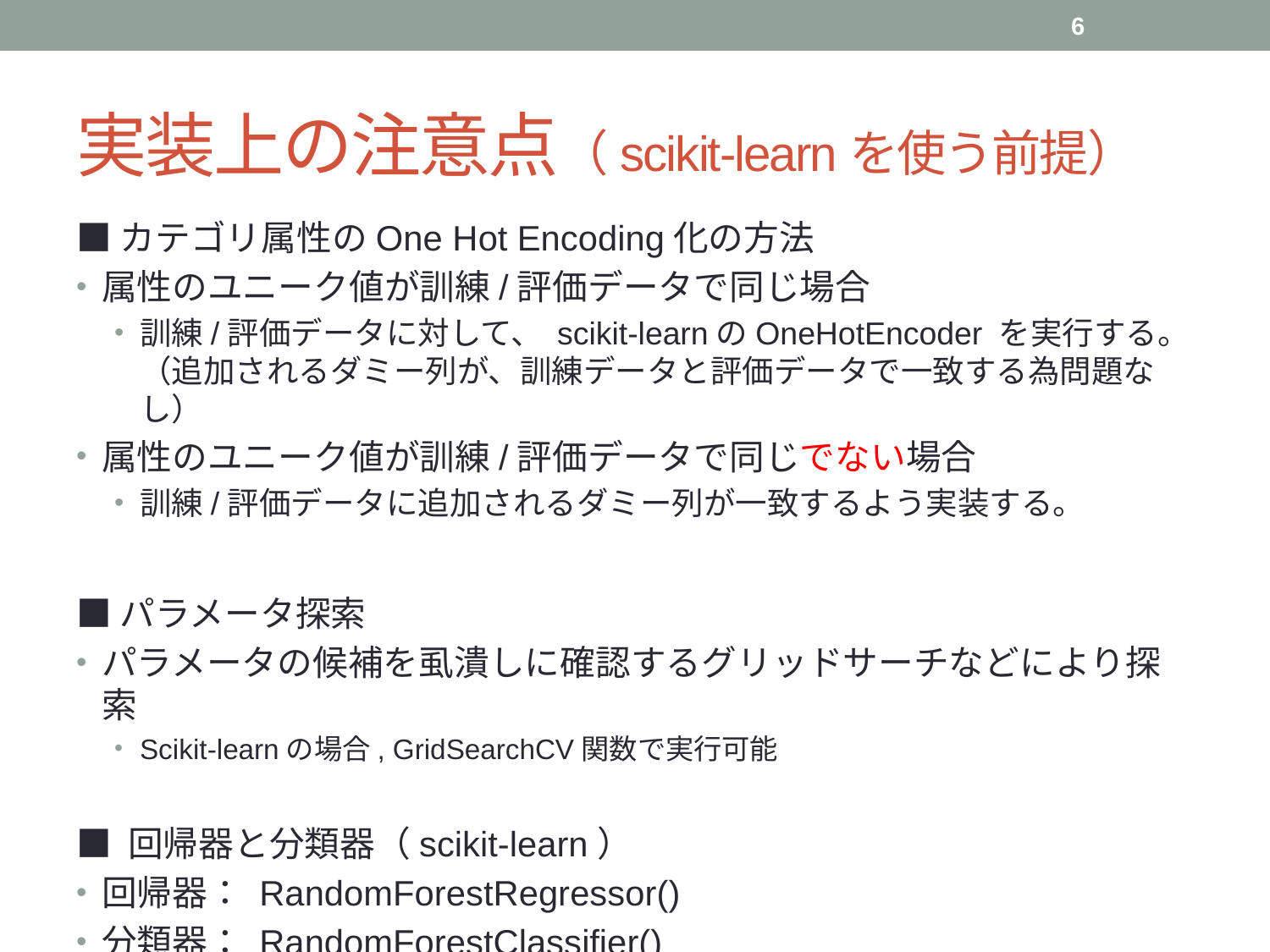

6
# 実装上の注意点（scikit-learnを使う前提）
■カテゴリ属性のOne Hot Encoding化の方法
属性のユニーク値が訓練/評価データで同じ場合
訓練/評価データに対して、 scikit-learnのOneHotEncoder を実行する。（追加されるダミー列が、訓練データと評価データで一致する為問題なし）
属性のユニーク値が訓練/評価データで同じでない場合
訓練/評価データに追加されるダミー列が一致するよう実装する。

■パラメータ探索
パラメータの候補を虱潰しに確認するグリッドサーチなどにより探索
Scikit-learnの場合, GridSearchCV関数で実行可能

■ 回帰器と分類器（scikit-learn）
回帰器： RandomForestRegressor()
分類器： RandomForestClassifier()